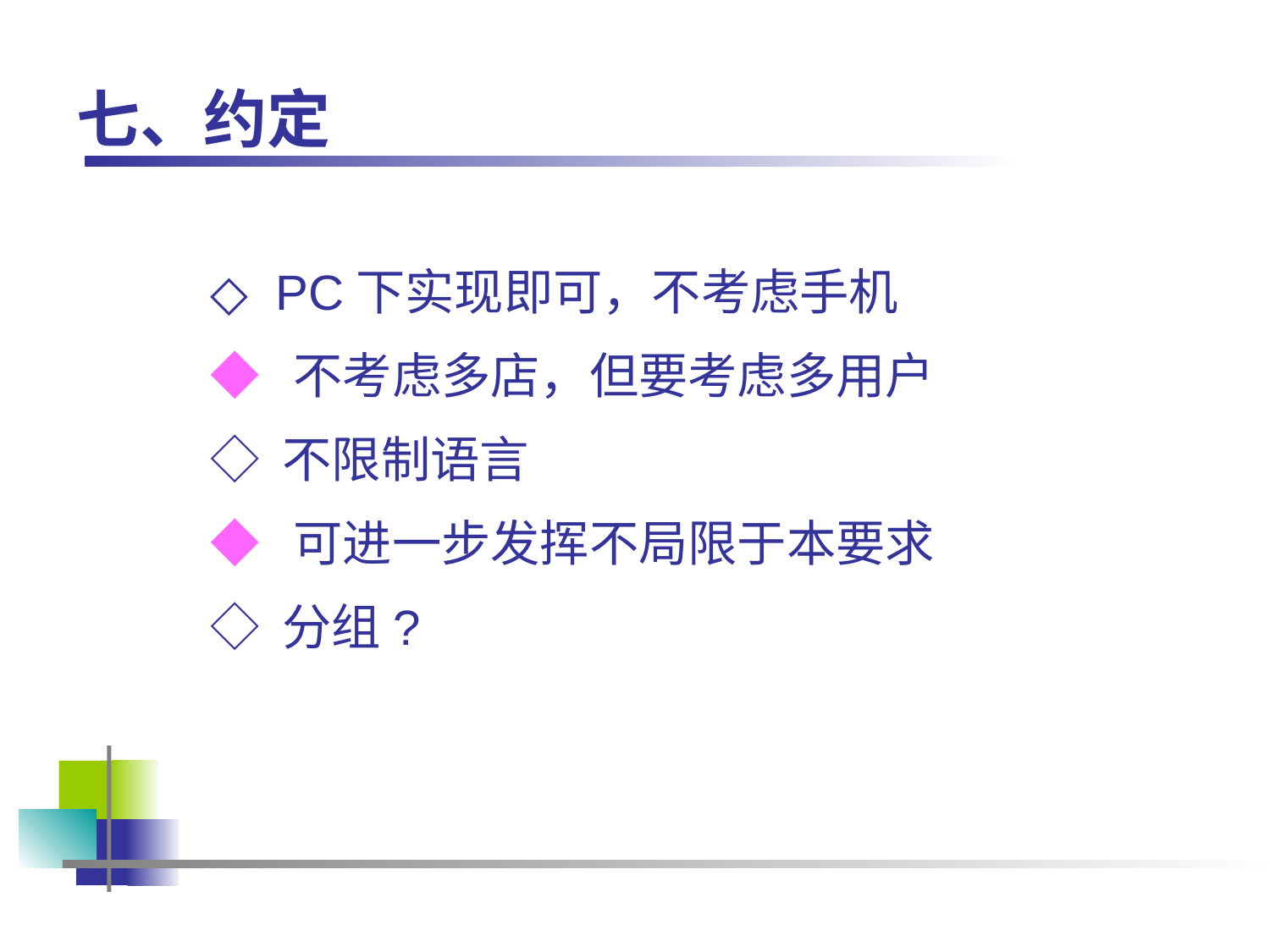

# 七、约定

◇  PC下实现即可，不考虑手机
◆  不考虑多店，但要考虑多用户
◇ 不限制语言
◆  可进一步发挥不局限于本要求
◇ 分组?